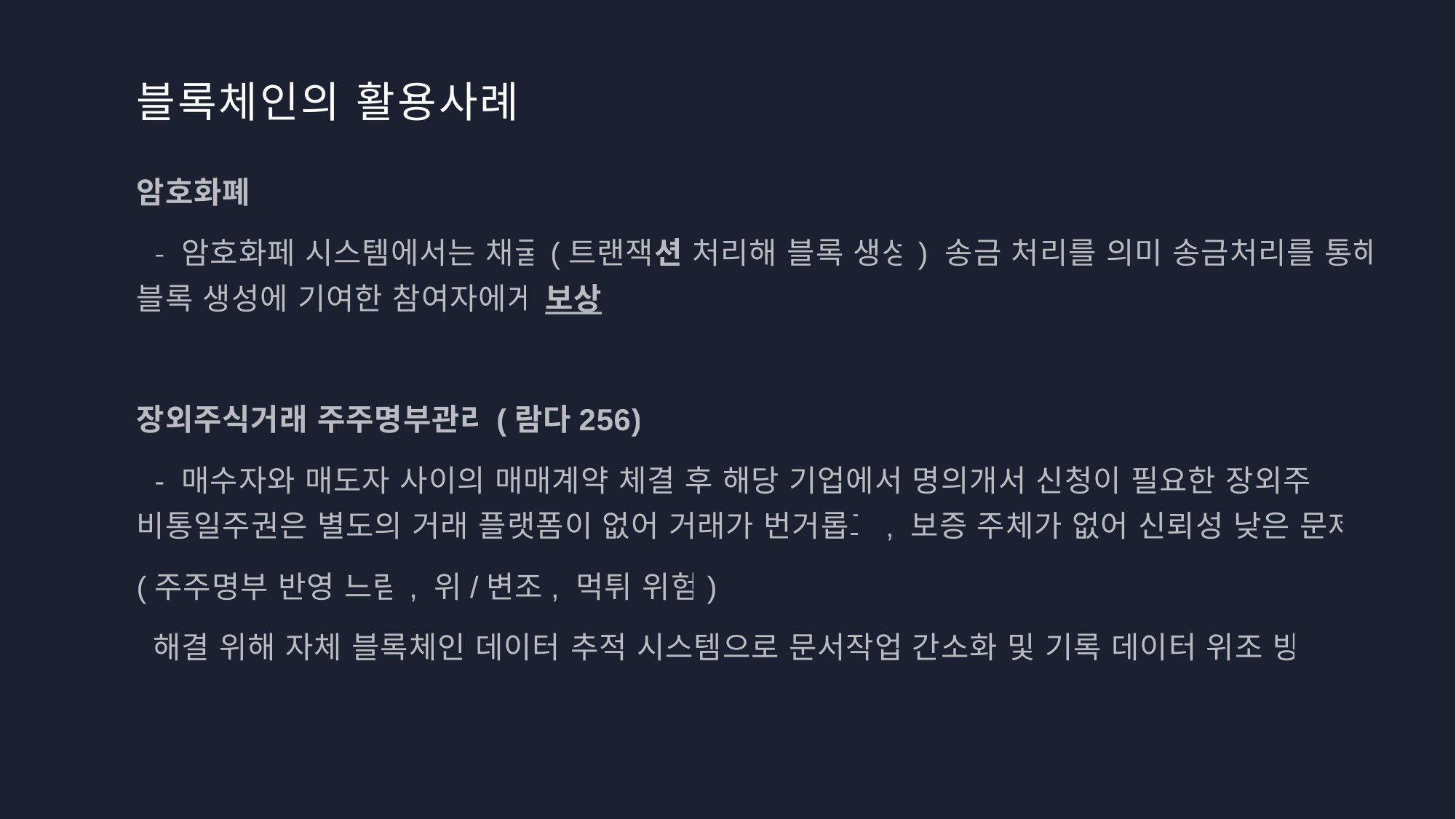

# 블록체인의 활용사례
암호화폐
  - 암호화페 시스템에서는 채굴(트랜잭션 처리해 블록 생성) 송금 처리를 의미 송금처리를 통해 블록 생성에 기여한 참여자에게 보상

장외주식거래 주주명부관리(람다256)
  - 매수자와 매도자 사이의 매매계약 체결 후 해당 기업에서 명의개서 신청이 필요한 장외주식 비통일주권은 별도의 거래 플랫폼이 없어 거래가 번거롭고, 보증 주체가 없어 신뢰성 낮은 문제
(주주명부 반영 느림, 위/변조, 먹튀 위험)
 해결 위해 자체 블록체인 데이터 추적 시스템으로 문서작업 간소화 및 기록 데이터 위조 방지